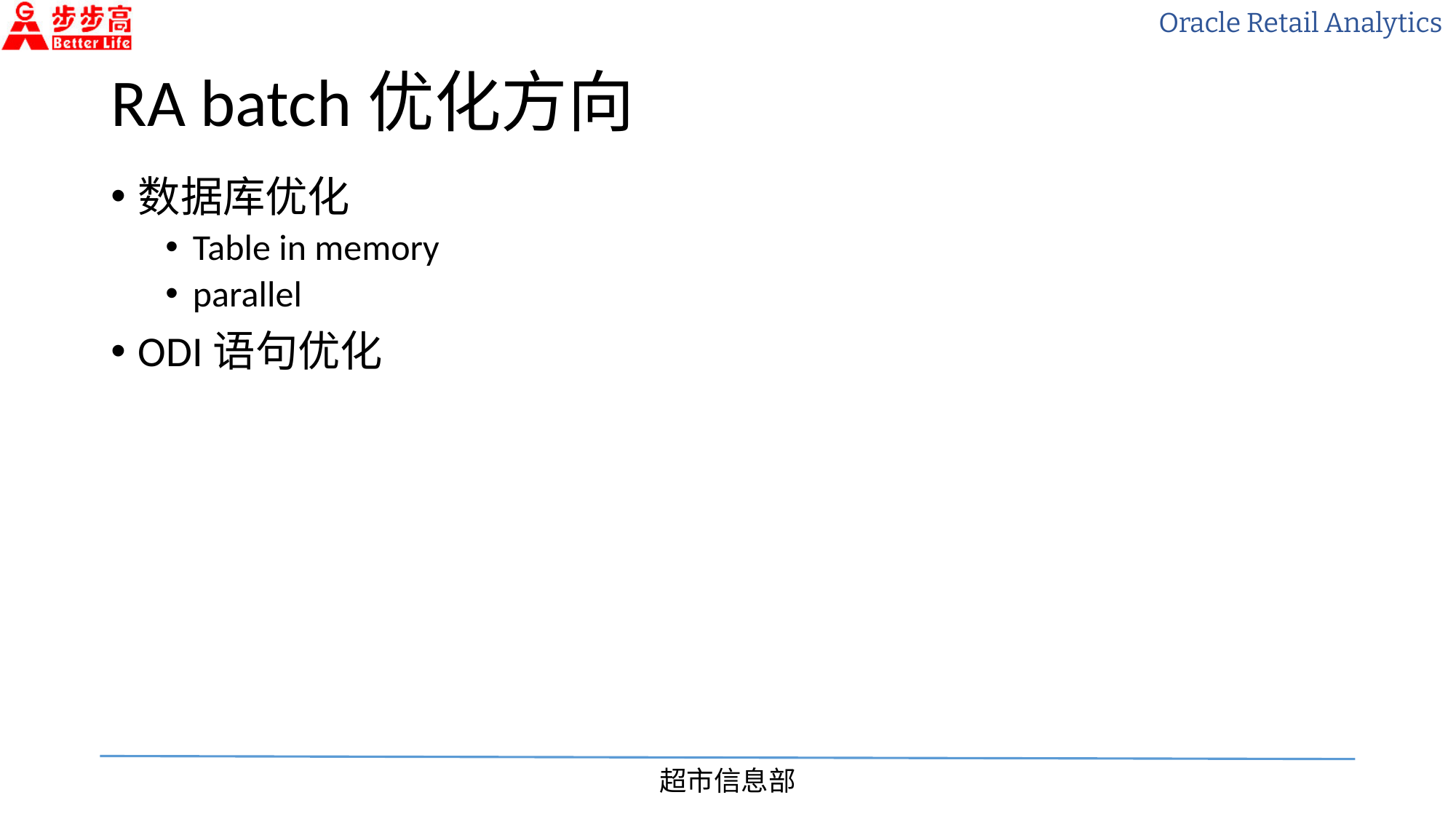

# RA batch优化方向
数据库优化
Table in memory
parallel
ODI语句优化